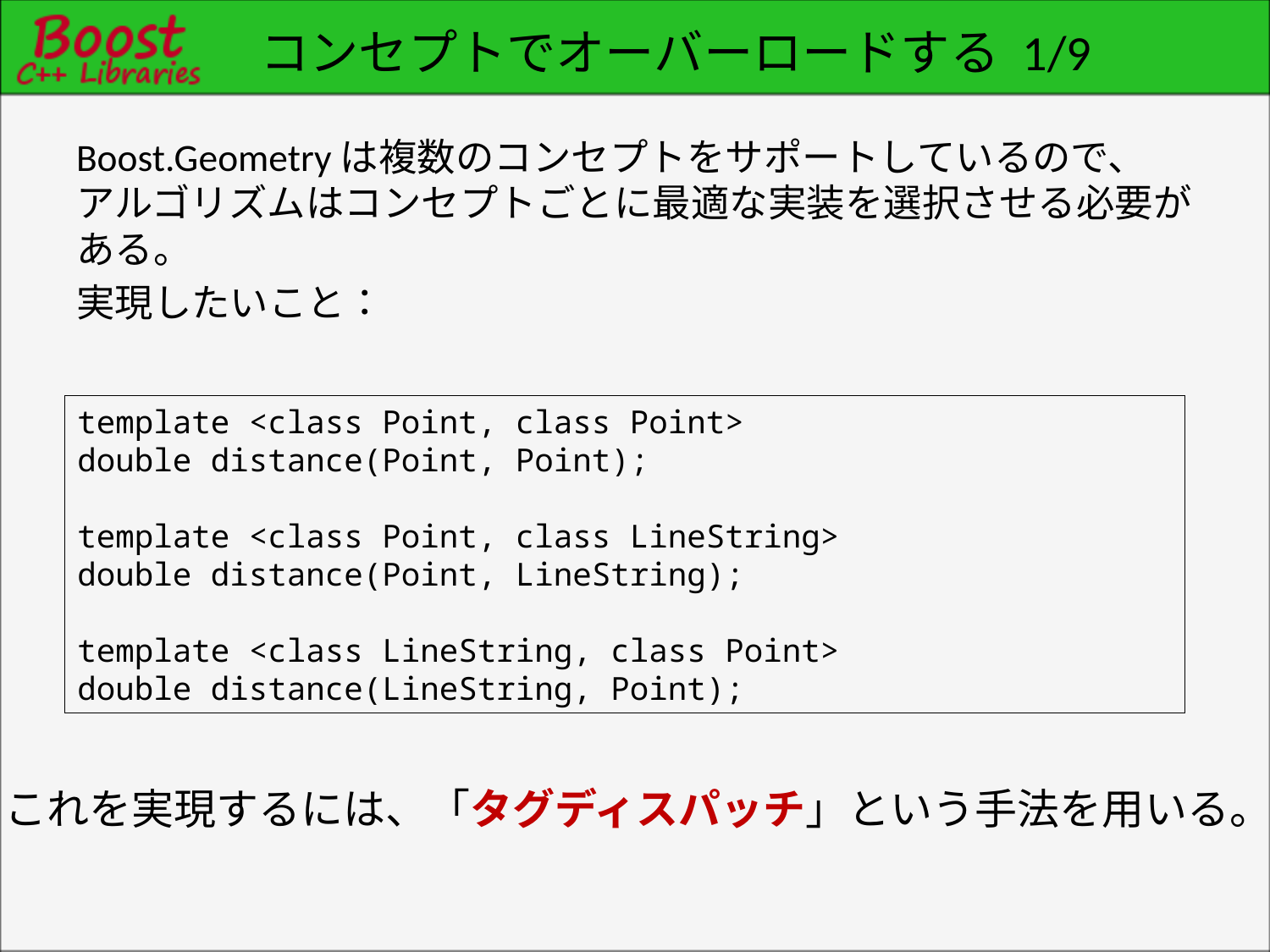

# コンセプトでオーバーロードする 1/9
Boost.Geometryは複数のコンセプトをサポートしているので、
アルゴリズムはコンセプトごとに最適な実装を選択させる必要がある。
実現したいこと：

template <class Point, class Point>
double distance(Point, Point);

template <class Point, class LineString>
double distance(Point, LineString);

template <class LineString, class Point>
double distance(LineString, Point);
これを実現するには、「タグディスパッチ」という手法を用いる。